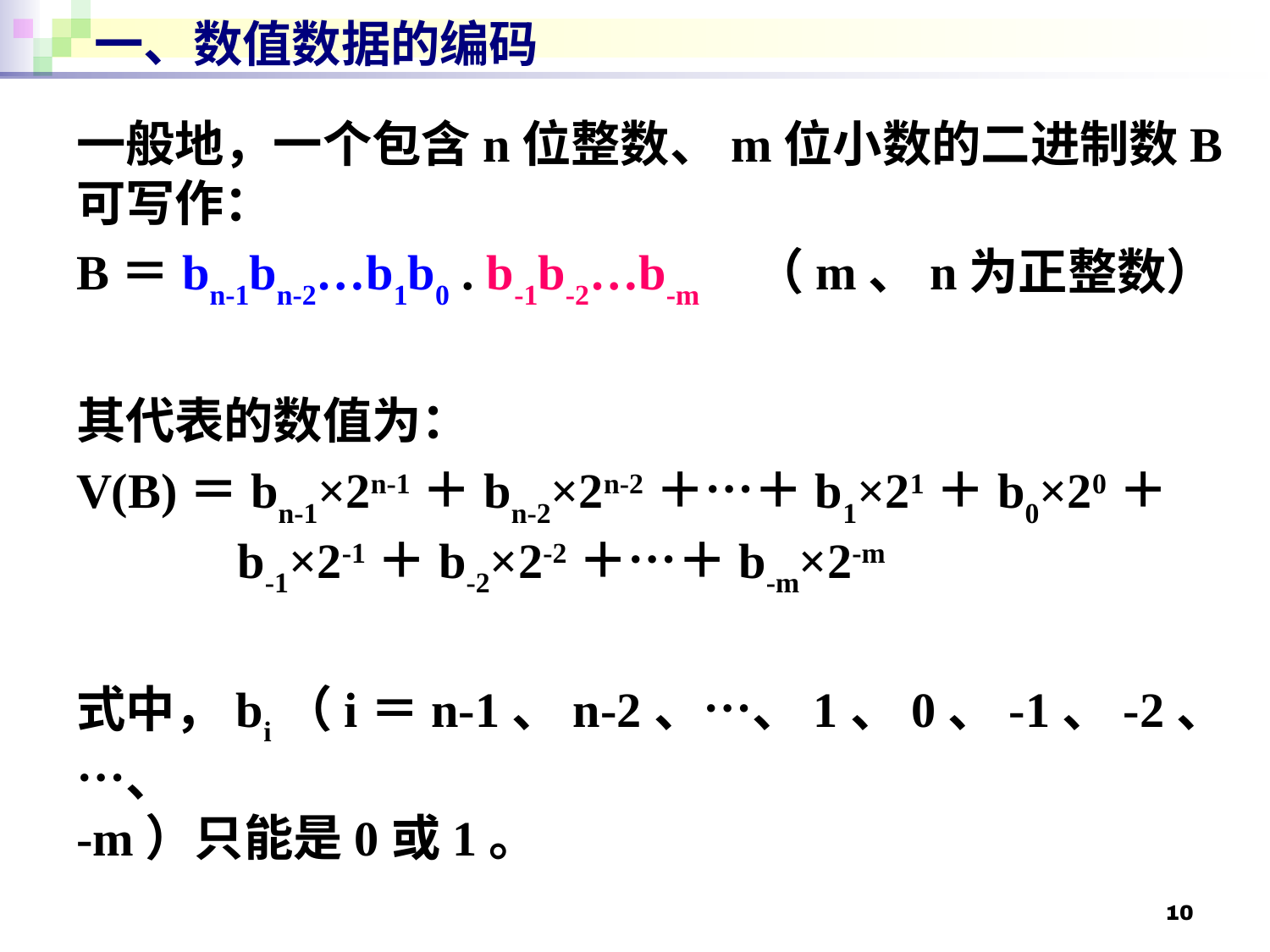

# 一、数值数据的编码
一般地，一个包含n位整数、m位小数的二进制数B可写作：
B＝bn-1bn-2…b1b0 . b-1b-2…b-m      （m、n为正整数）

其代表的数值为：
V(B)＝bn-1×2n-1＋bn-2×2n-2＋…＋b1×21＋b0×20＋
	  b-1×2-1＋b-2×2-2＋…＋b-m×2-m

式中，bi（i＝n-1、n-2、…、1、0、-1、-2、…、
-m）只能是0或1。
10